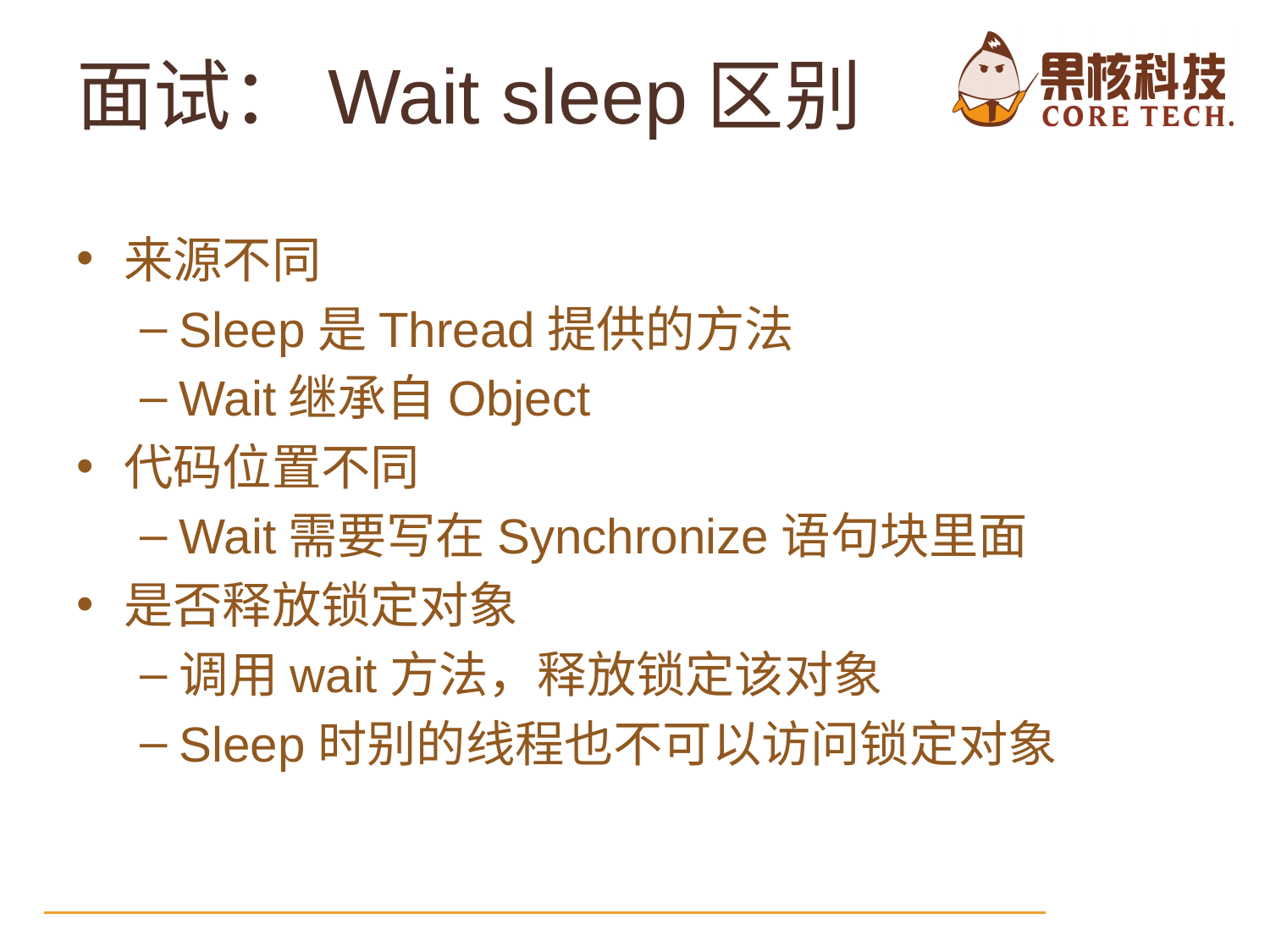

# 面试：Wait sleep区别
来源不同
Sleep是Thread提供的方法
Wait继承自Object
代码位置不同
Wait需要写在Synchronize语句块里面
是否释放锁定对象
调用wait方法，释放锁定该对象
Sleep时别的线程也不可以访问锁定对象